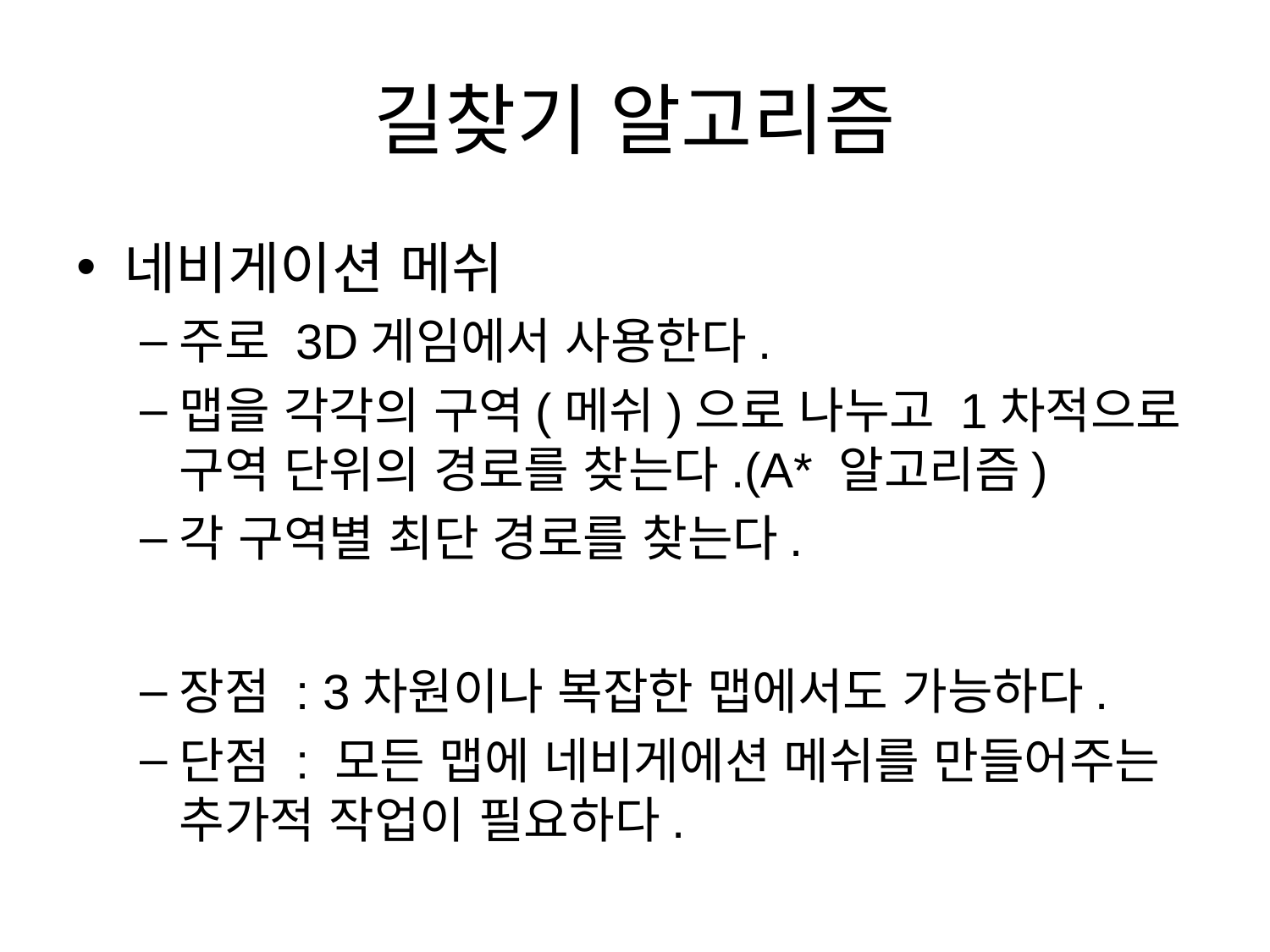

# 길찾기 알고리즘
네비게이션 메쉬
주로 3D게임에서 사용한다.
맵을 각각의 구역(메쉬)으로 나누고 1차적으로 구역 단위의 경로를 찾는다.(A* 알고리즘)
각 구역별 최단 경로를 찾는다.

장점 : 3차원이나 복잡한 맵에서도 가능하다.
단점 : 모든 맵에 네비게에션 메쉬를 만들어주는 추가적 작업이 필요하다.